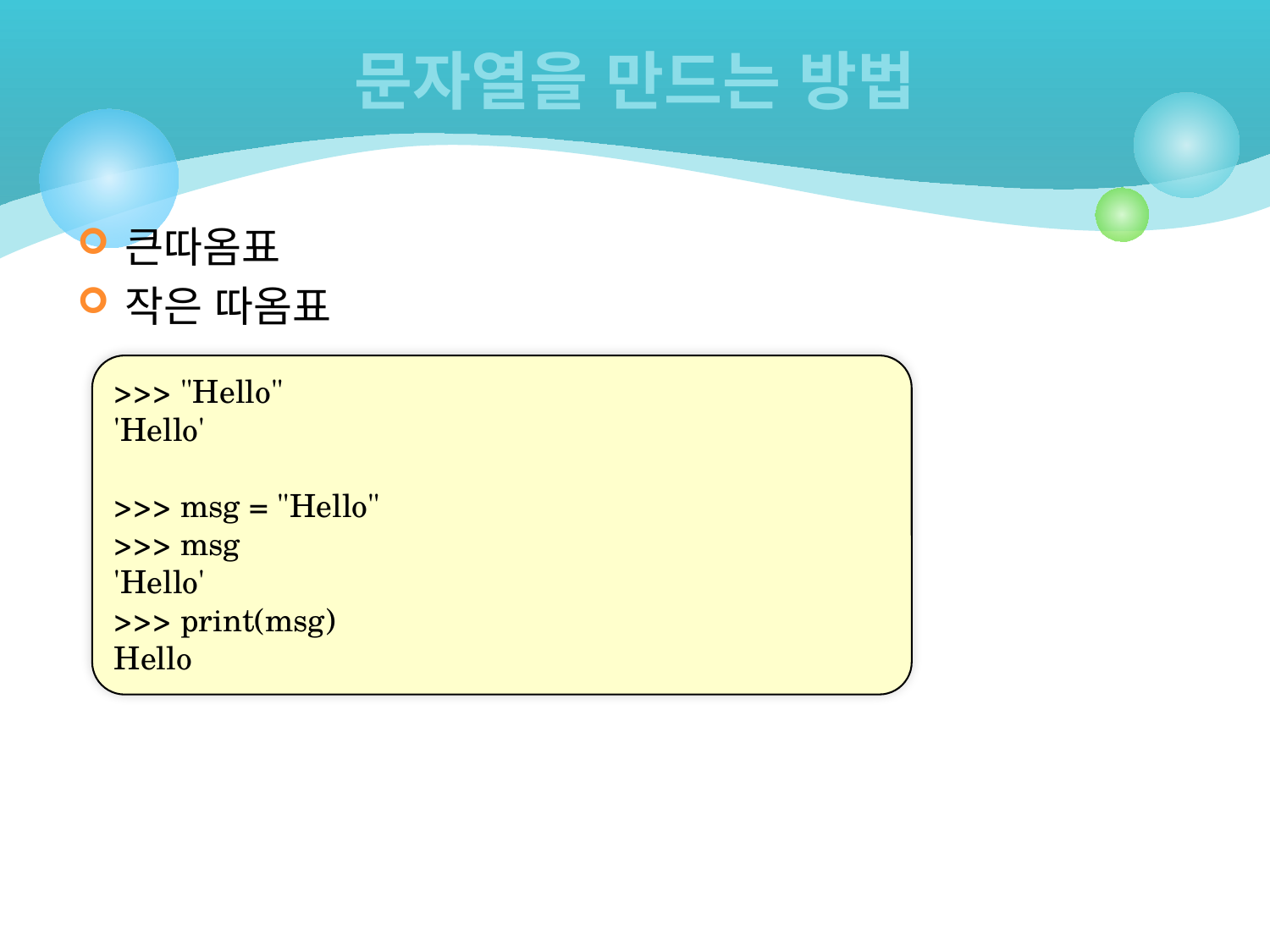

# 문자열을 만드는 방법
큰따옴표
작은 따옴표

>>> "Hello"
'Hello'

>>> msg = "Hello"
>>> msg
'Hello'
>>> print(msg)
Hello